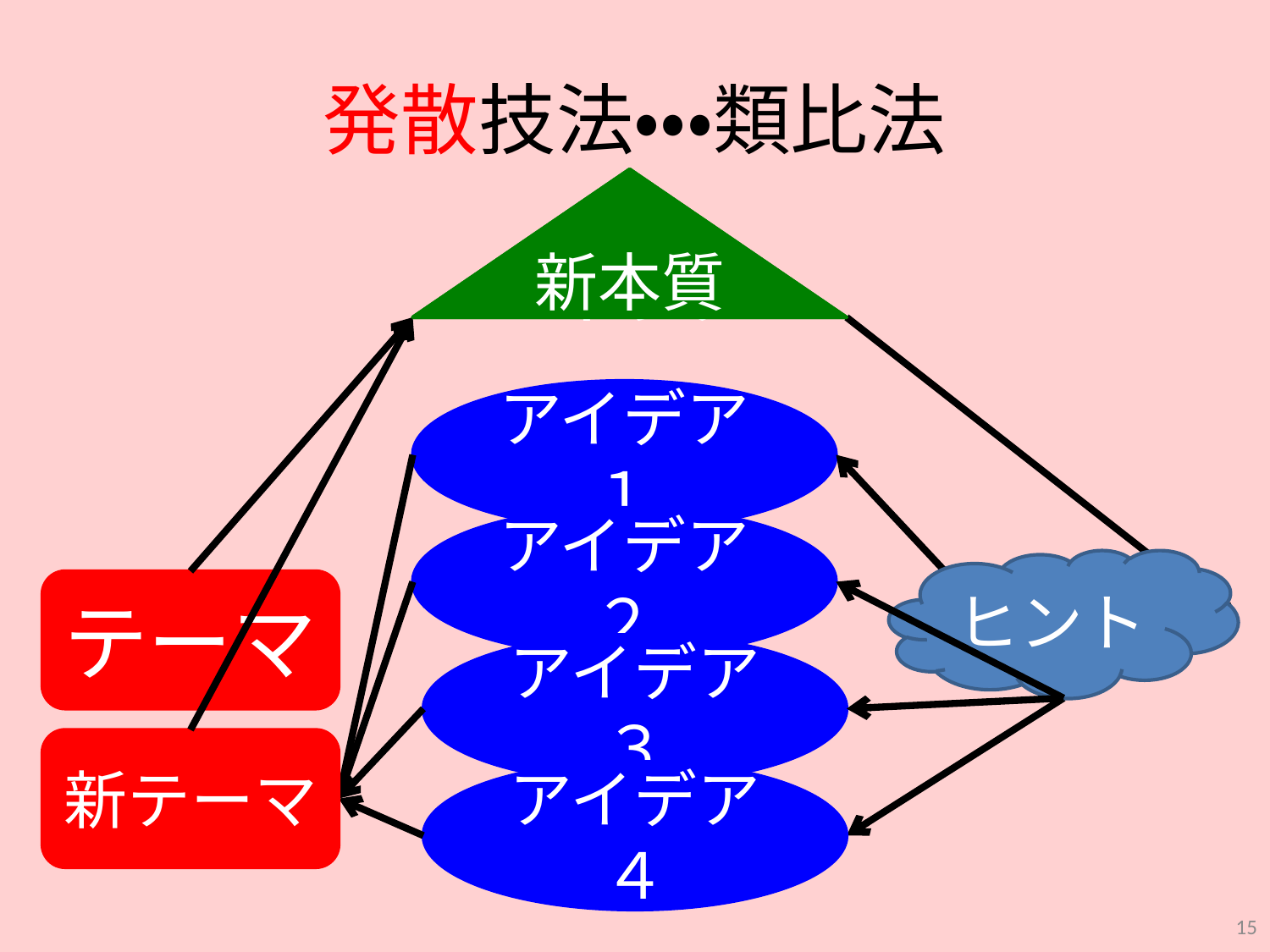

# 発散技法・・・類比法
本質
新本質
アイデア１
アイデア２
ヒント
テーマ
アイデア３
新テーマ
アイデア４
15